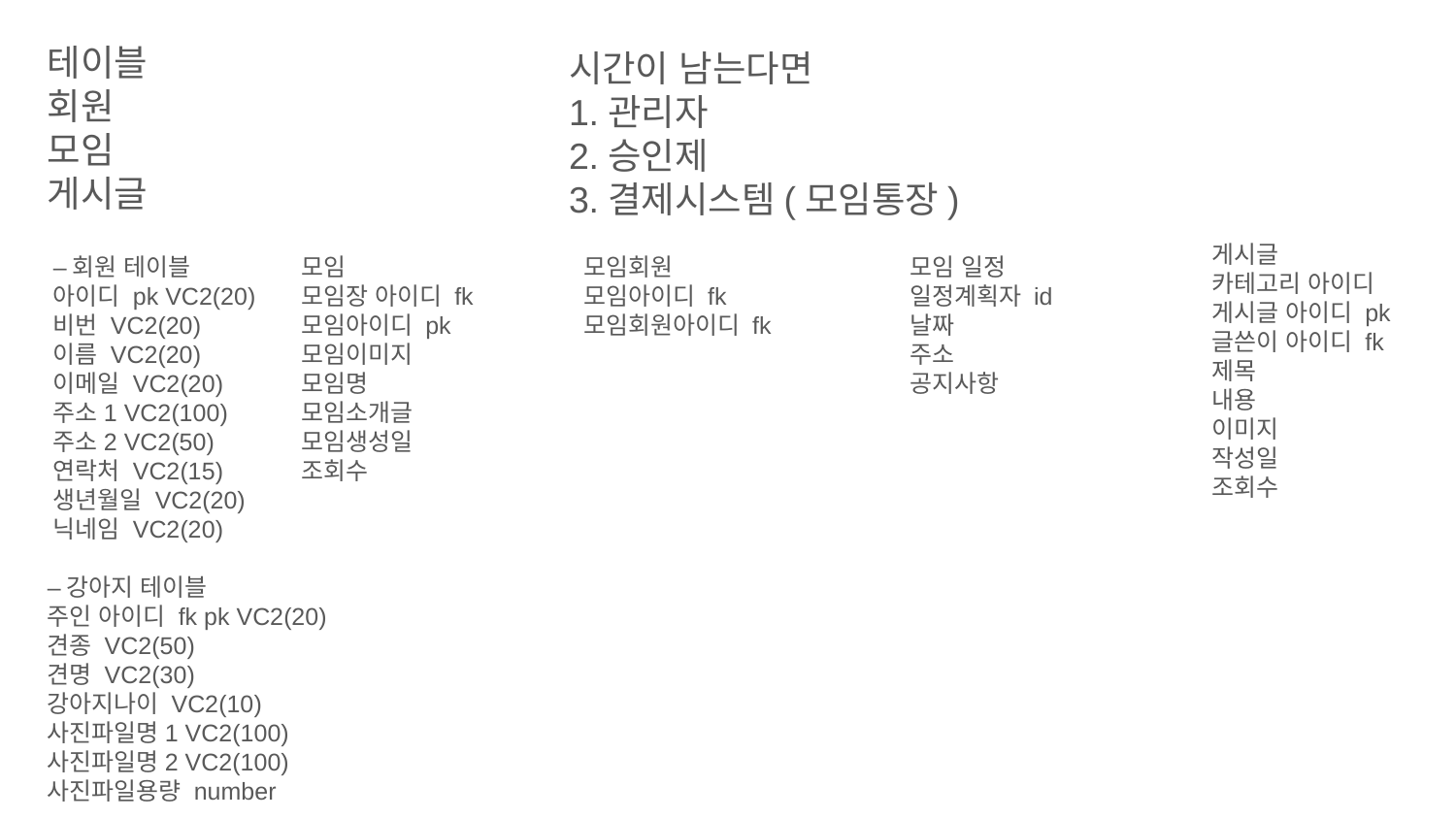

테이블
회원
모임
게시글
시간이 남는다면
1.관리자
2.승인제
3.결제시스템(모임통장)
게시글
카테고리 아이디
게시글 아이디 pk
글쓴이 아이디 fk
제목
내용
이미지
작성일
조회수

–회원 테이블
아이디 pk VC2(20)
비번 VC2(20)
이름 VC2(20)
이메일 VC2(20)
주소1 VC2(100)
주소2 VC2(50)
연락처 VC2(15)
생년월일 VC2(20)
닉네임 VC2(20)
모임
모임장 아이디 fk
모임아이디 pk
모임이미지
모임명
모임소개글
모임생성일
조회수
모임회원
모임아이디 fk
모임회원아이디 fk
모임 일정
일정계획자 id
날짜
주소
공지사항
–강아지 테이블
주인 아이디 fk pk VC2(20)
견종 VC2(50)
견명 VC2(30)
강아지나이 VC2(10)
사진파일명1 VC2(100)
사진파일명2 VC2(100)
사진파일용량 number